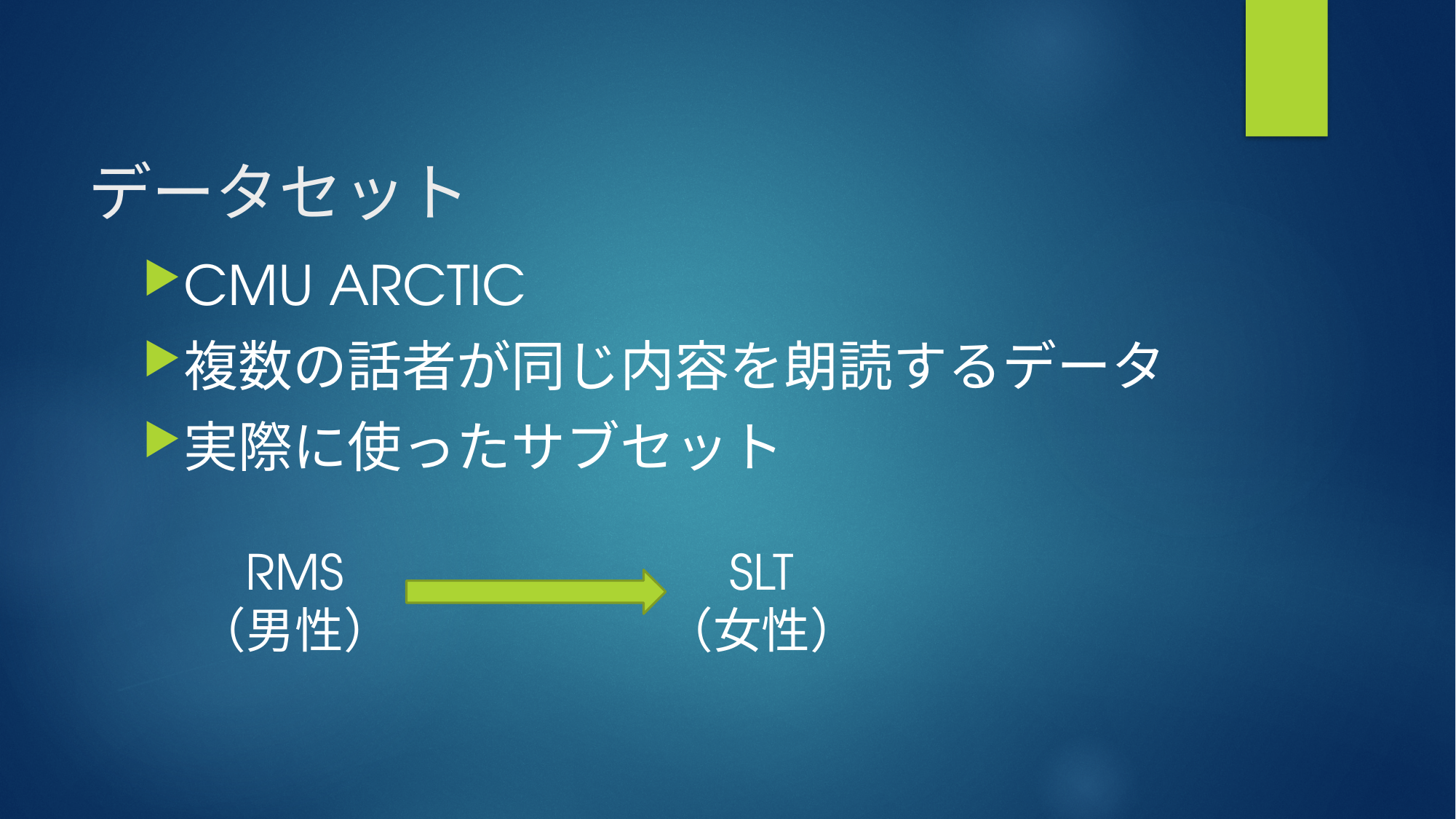

# データセット
CMU ARCTIC
複数の話者が同じ内容を朗読するデータ
実際に使ったサブセット

RMS
（男性）
SLT
（女性）